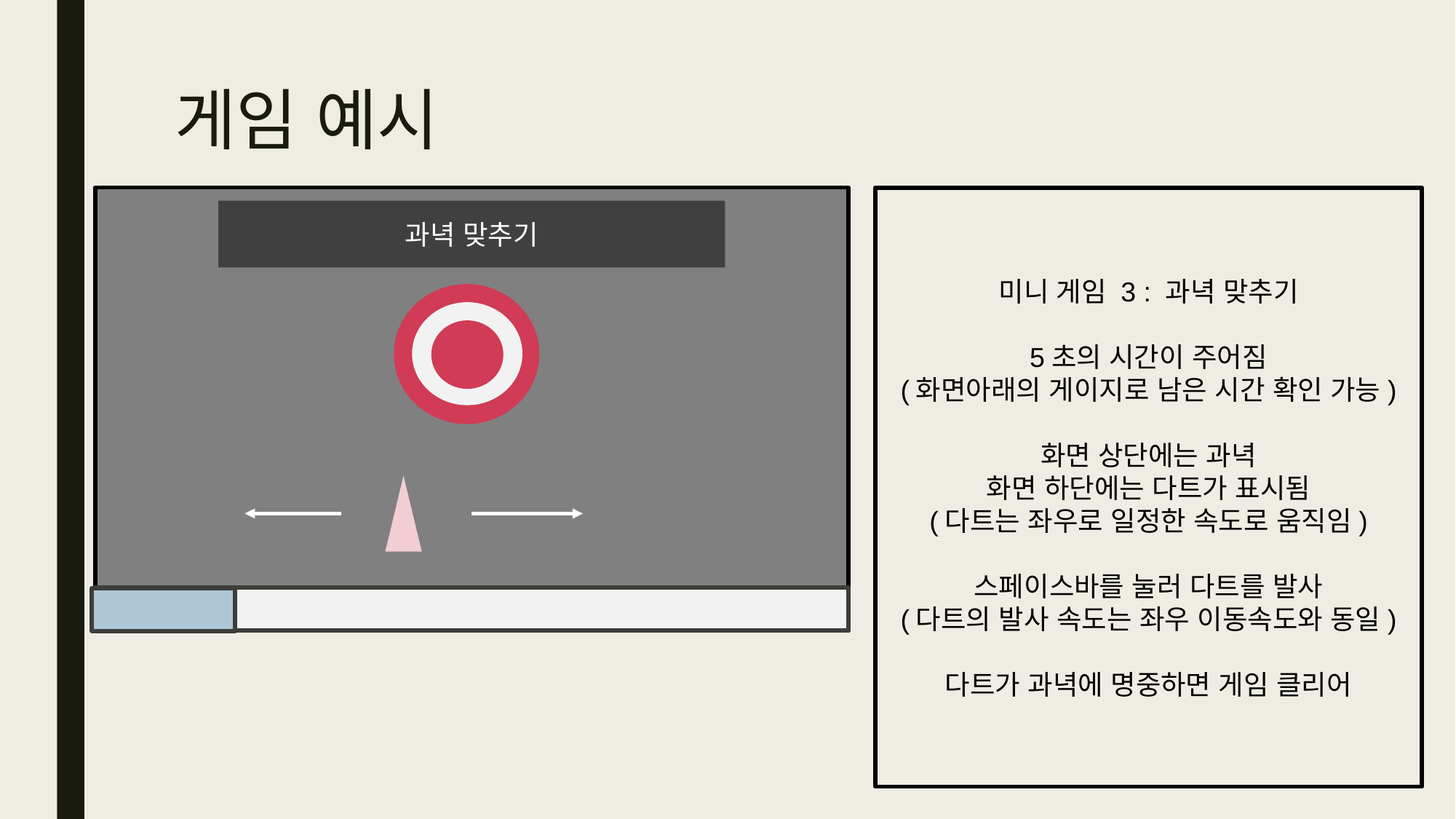

# 게임 예시
미니 게임 3 : 과녁 맞추기

5초의 시간이 주어짐
(화면아래의 게이지로 남은 시간 확인 가능)

화면 상단에는 과녁
화면 하단에는 다트가 표시됨
(다트는 좌우로 일정한 속도로 움직임)

스페이스바를 눌러 다트를 발사
(다트의 발사 속도는 좌우 이동속도와 동일)

다트가 과녁에 명중하면 게임 클리어

과녁 맞추기